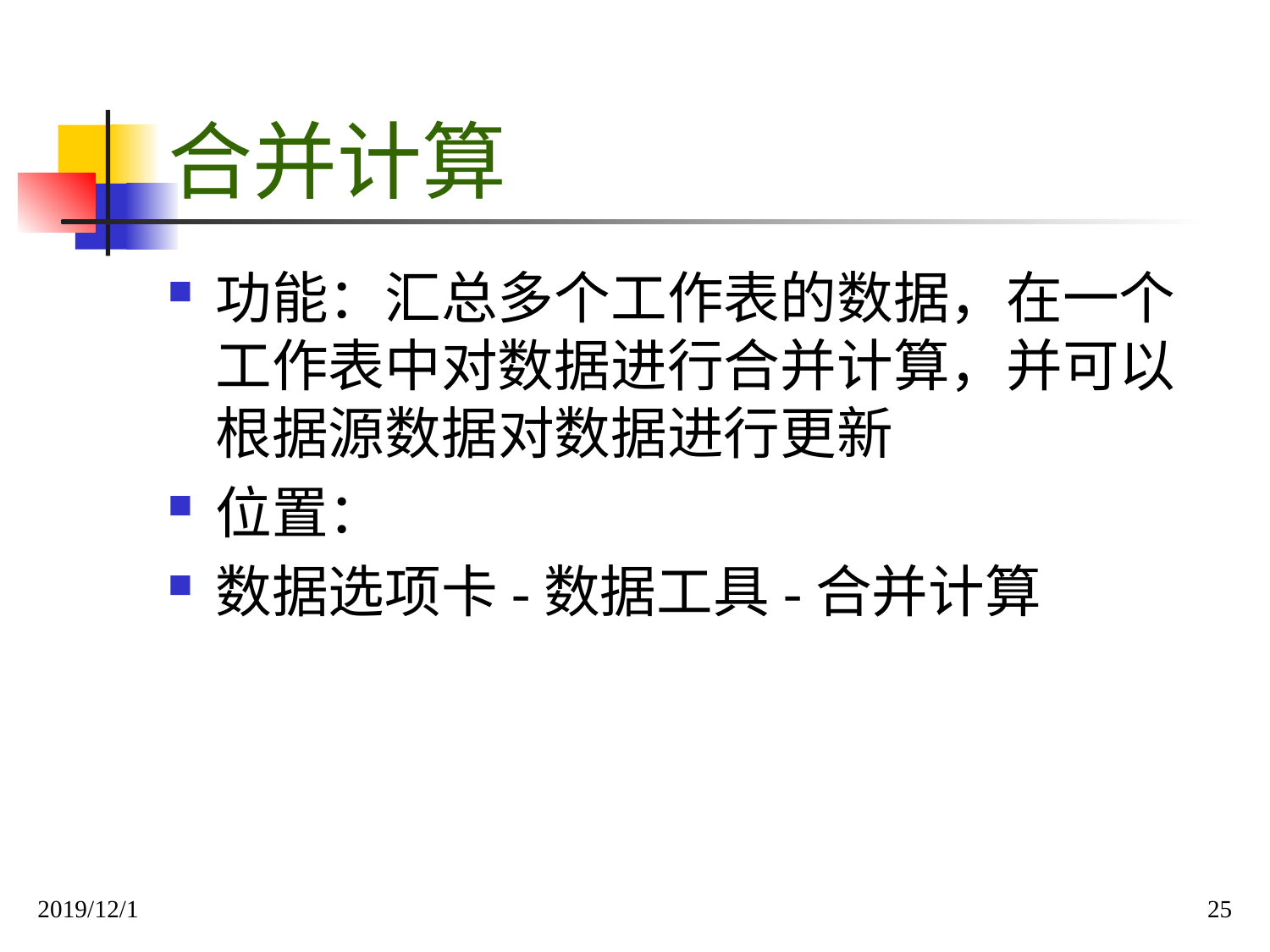

# 合并计算
功能：汇总多个工作表的数据，在一个工作表中对数据进行合并计算，并可以根据源数据对数据进行更新
位置：
数据选项卡-数据工具-合并计算
2019/12/1
25